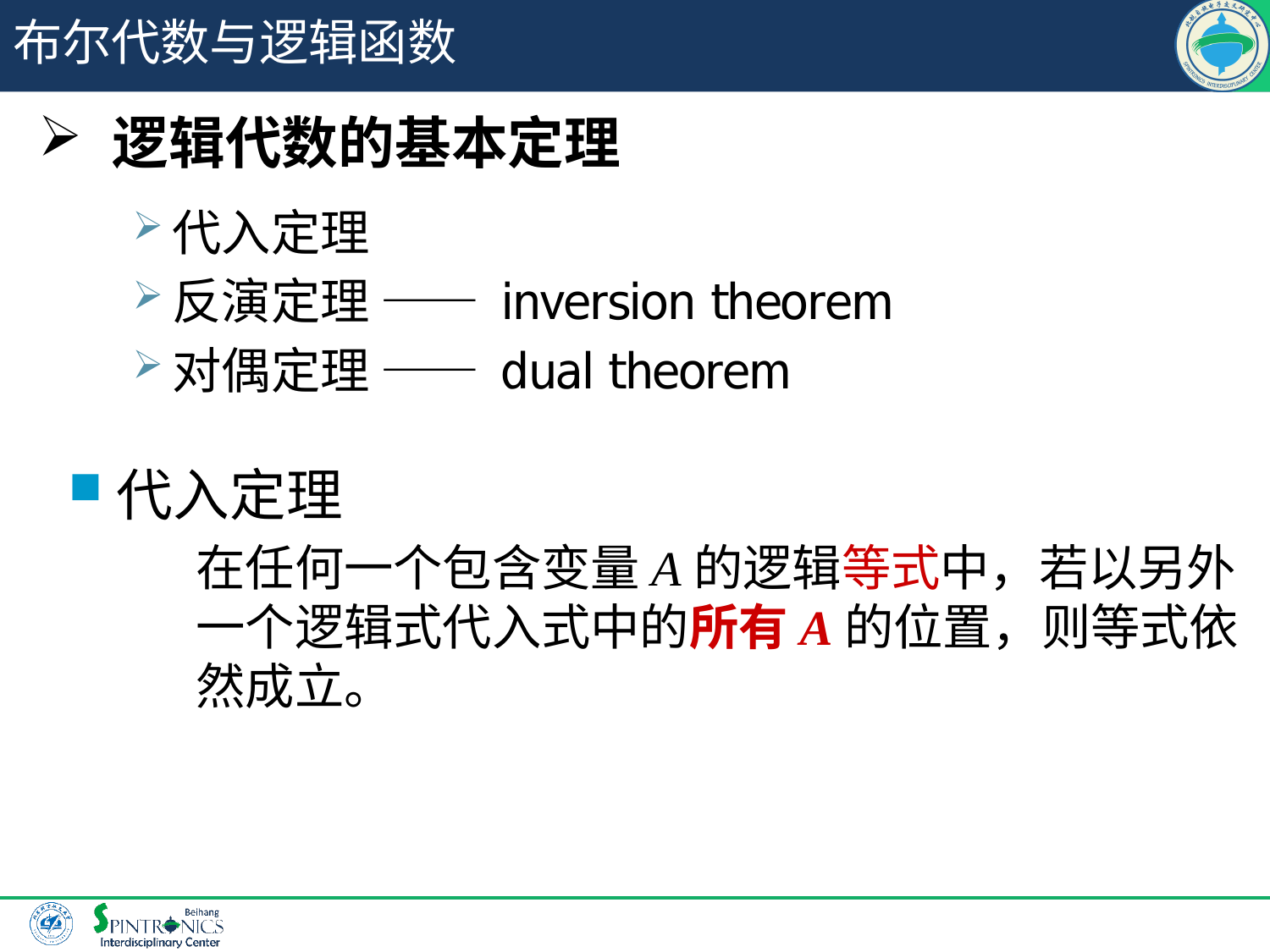

# 布尔代数与逻辑函数
 逻辑代数的基本定理
代入定理
反演定理 —— inversion theorem
对偶定理 —— dual theorem

代入定理
在任何一个包含变量A的逻辑等式中，若以另外一个逻辑式代入式中的所有A的位置，则等式依然成立。
22